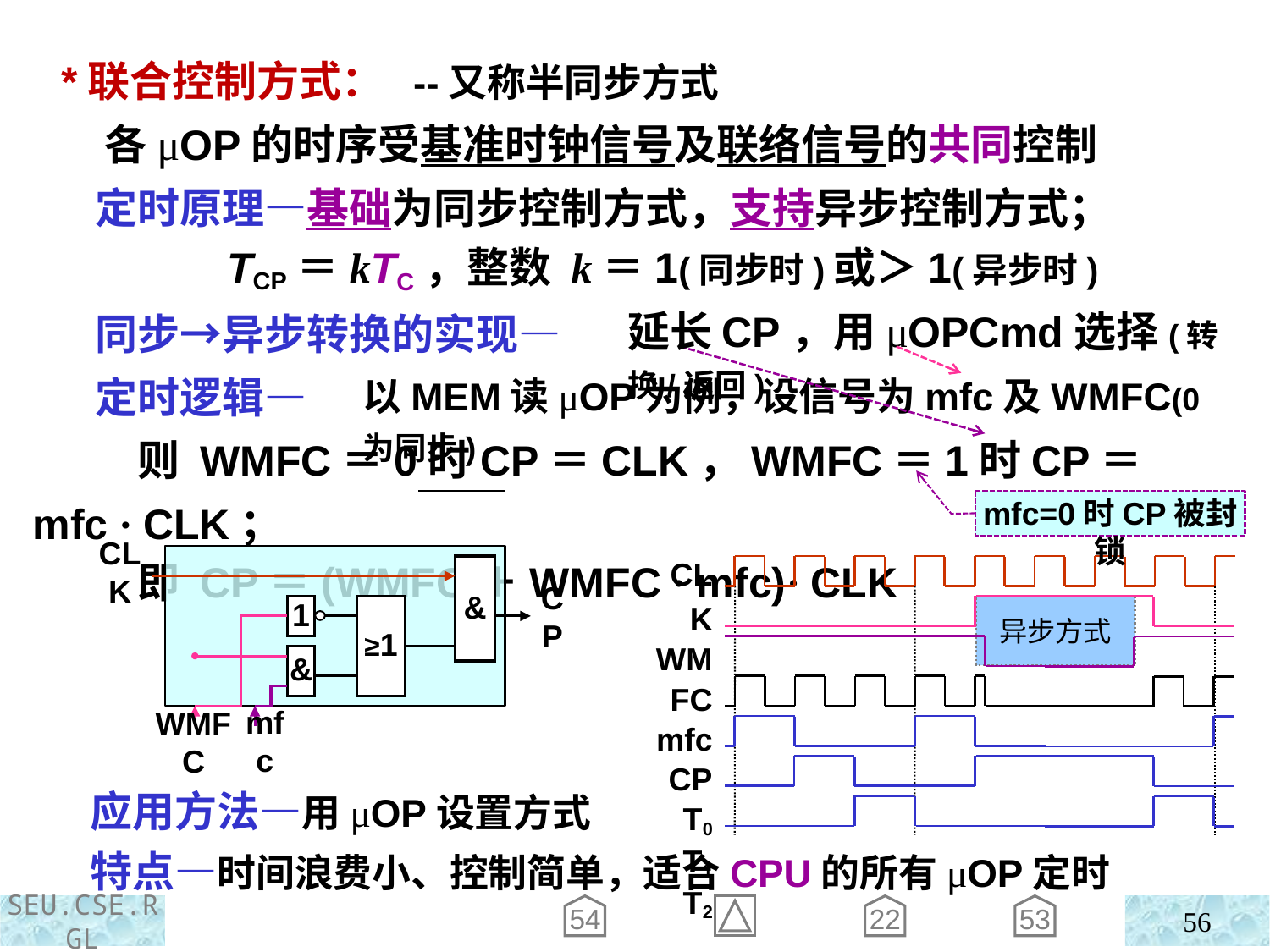

*联合控制方式：  --又称半同步方式
      各μOP的时序受基准时钟信号及联络信号的共同控制
     定时原理—基础为同步控制方式，支持异步控制方式；
                TCP＝kTC，整数 k＝1(同步时)或＞1(异步时)
     同步→异步转换的实现—
     定时逻辑—
延长CP，用μOPCmd选择(转换/返回)
以MEM读μOP为例，设信号为mfc及WMFC(0为同步)
          则 WMFC＝0时CP＝CLK，WMFC＝1时CP＝mfc · CLK；
          即 CP＝(WMFC＋WMFC · mfc)· CLK
mfc=0时CP被封锁

CLK
&
1
≥1
CP

&
mfc
WMFC
CLK
WMFC
mfc
CP
T0
T1
T2
异步方式
     应用方法—用μOP设置方式
     特点—时间浪费小、控制简单，适合CPU的所有μOP定时
54
22
53
56